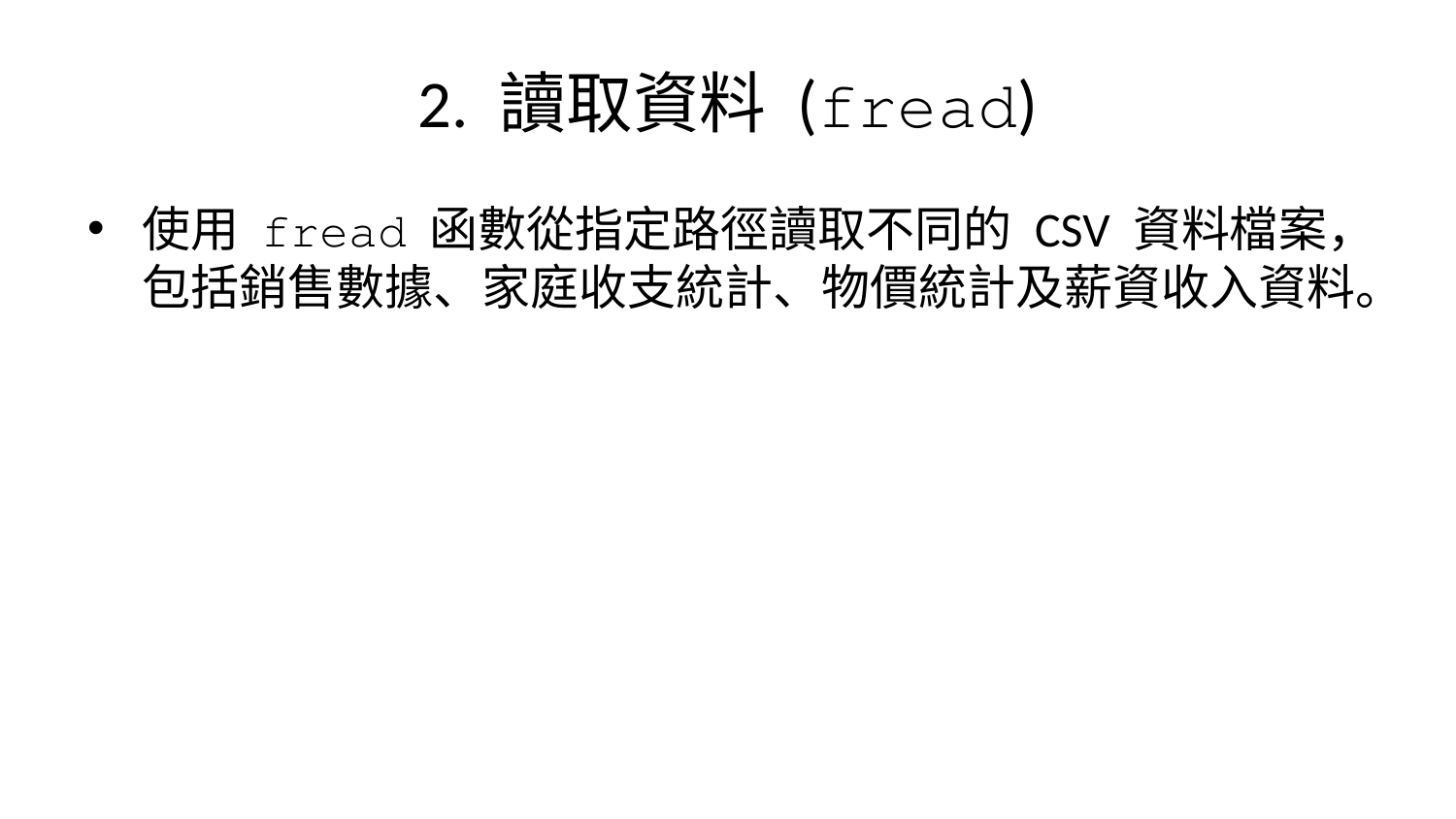

# 2. 讀取資料 (fread)
使用 fread 函數從指定路徑讀取不同的 CSV 資料檔案，包括銷售數據、家庭收支統計、物價統計及薪資收入資料。